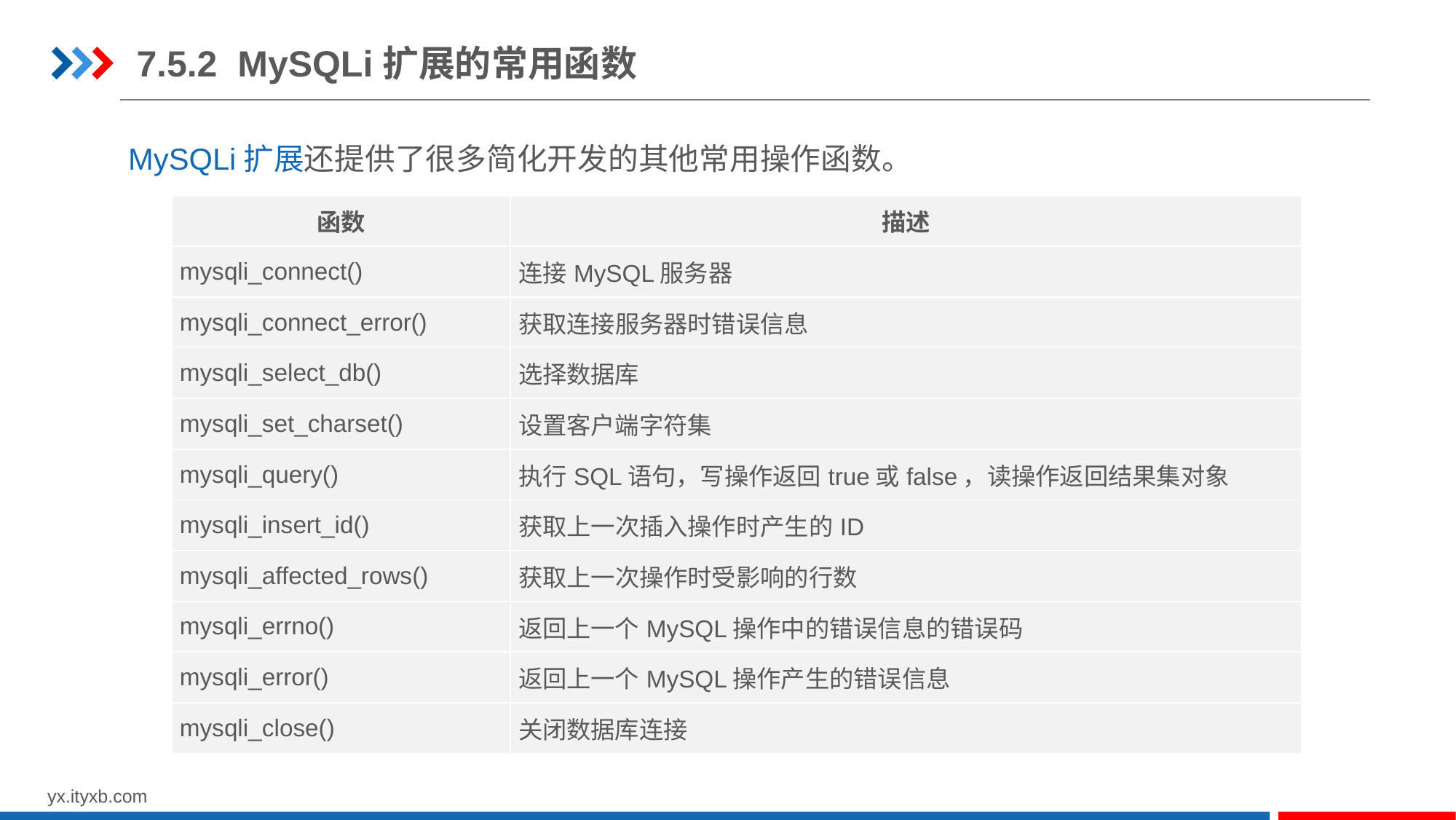

7.5.2  MySQLi扩展的常用函数
MySQLi扩展还提供了很多简化开发的其他常用操作函数。
| 函数 | 描述 |
| --- | --- |
| mysqli\_connect() | 连接MySQL服务器 |
| mysqli\_connect\_error() | 获取连接服务器时错误信息 |
| mysqli\_select\_db() | 选择数据库 |
| mysqli\_set\_charset() | 设置客户端字符集 |
| mysqli\_query() | 执行SQL语句，写操作返回true或false，读操作返回结果集对象 |
| mysqli\_insert\_id() | 获取上一次插入操作时产生的ID |
| mysqli\_affected\_rows() | 获取上一次操作时受影响的行数 |
| mysqli\_errno() | 返回上一个MySQL操作中的错误信息的错误码 |
| mysqli\_error() | 返回上一个MySQL操作产生的错误信息 |
| mysqli\_close() | 关闭数据库连接 |